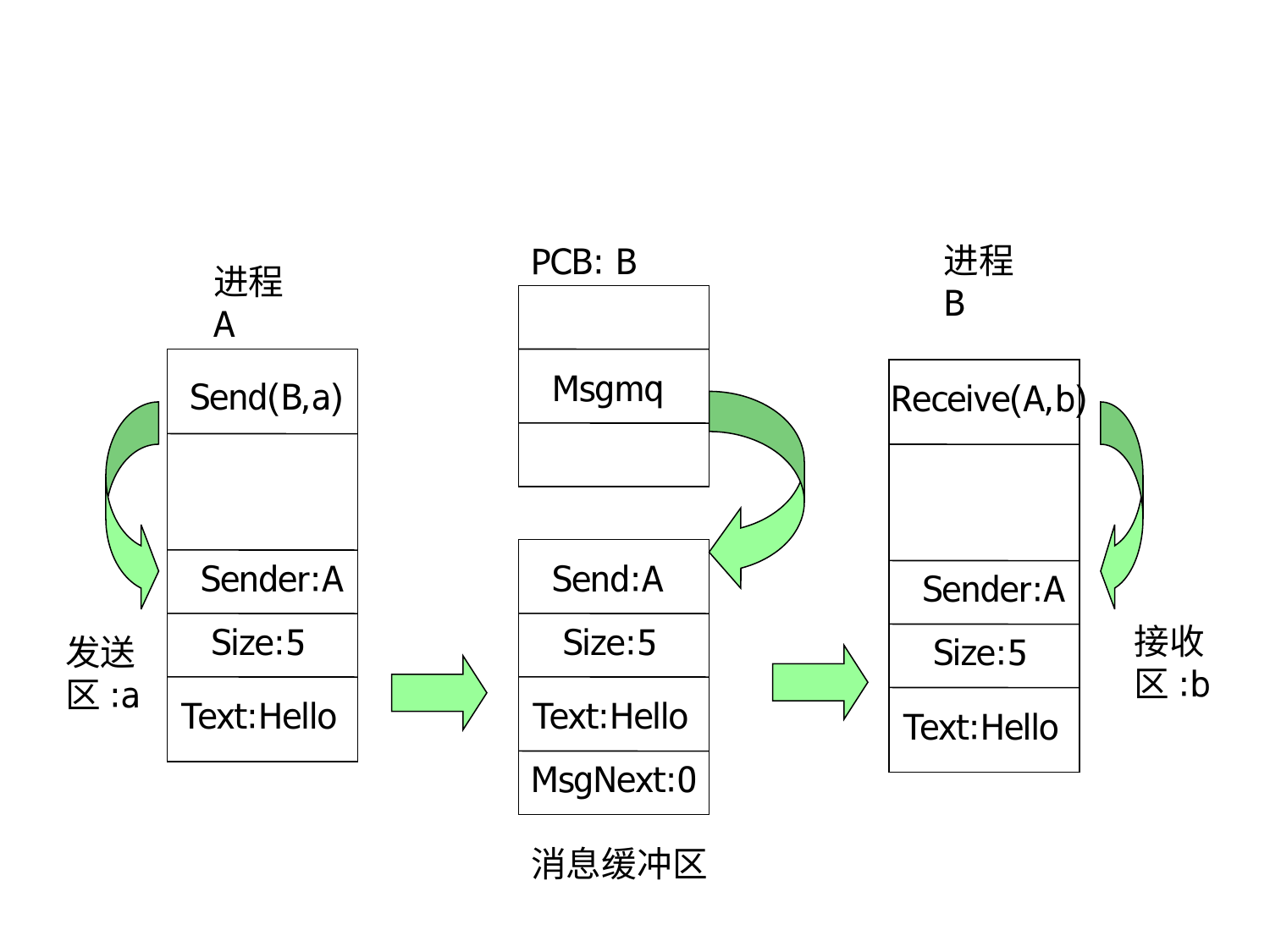

#
PCB: B
进程B

进程A

Send(B,a)

Sender:A

Size:5

Text:Hello

Msgmq

Receive(A,b)

Send:A

Size:5

Text:Hello

MsgNext:0

Sender:A
接收区:b
发送区:a

Size:5

Text:Hello
消息缓冲区